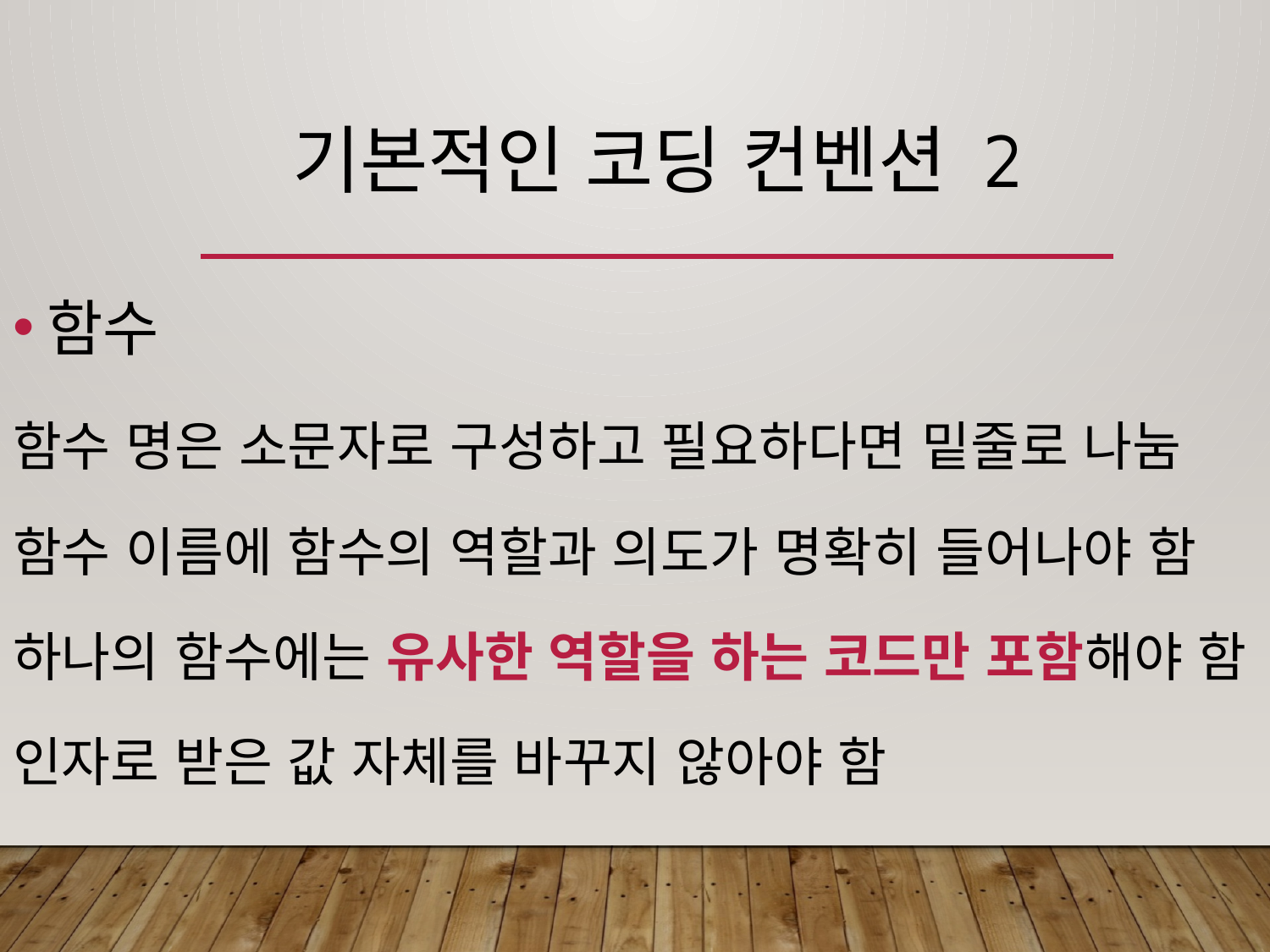

# 기본적인 코딩 컨벤션 2
함수

함수 명은 소문자로 구성하고 필요하다면 밑줄로 나눔

함수 이름에 함수의 역할과 의도가 명확히 들어나야 함

하나의 함수에는 유사한 역할을 하는 코드만 포함해야 함

인자로 받은 값 자체를 바꾸지 않아야 함